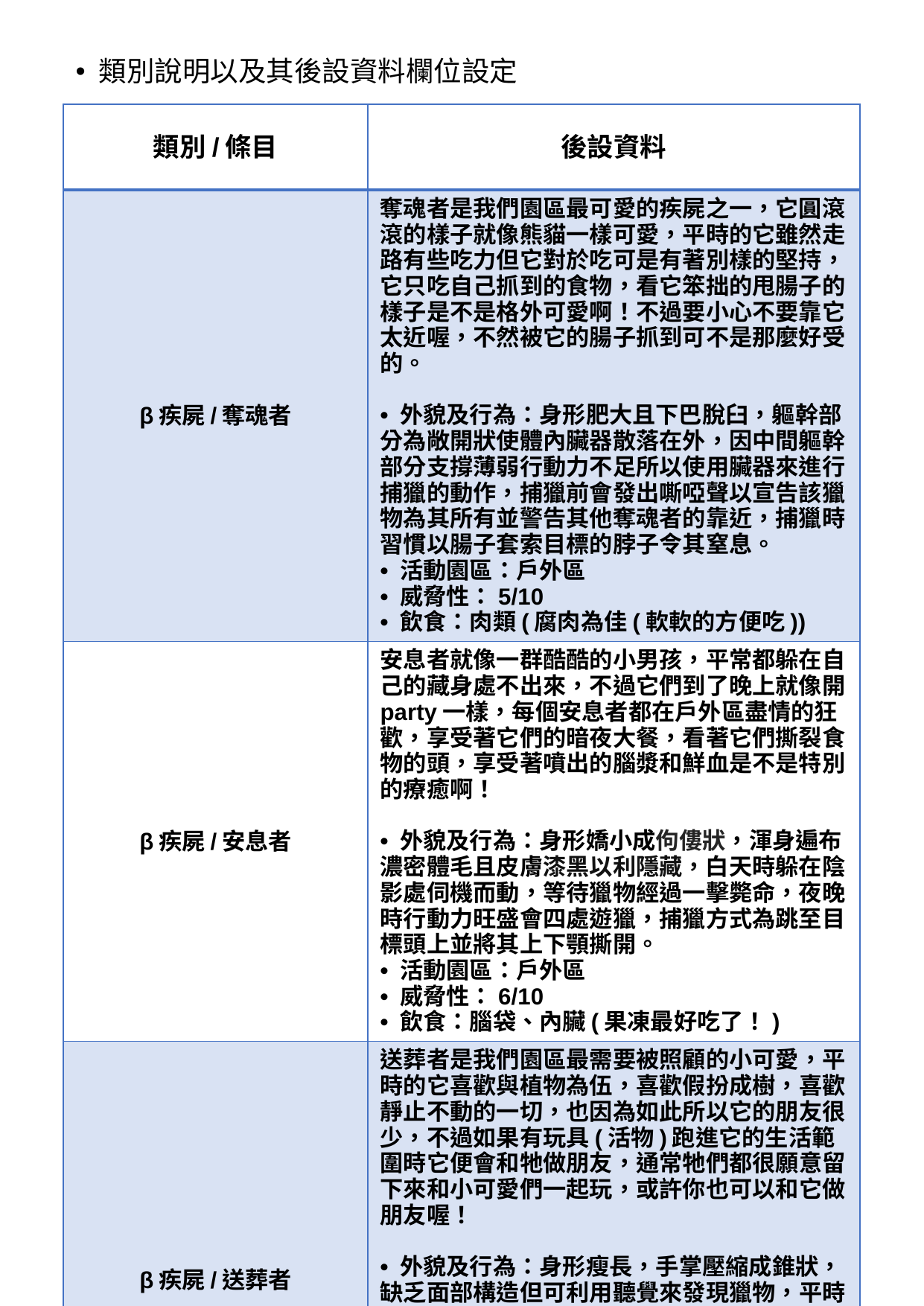

類別說明以及其後設資料欄位設定
| 類別/條目 | 後設資料 |
| --- | --- |
| β疾屍/奪魂者 | 奪魂者是我們園區最可愛的疾屍之一，它圓滾滾的樣子就像熊貓一樣可愛，平時的它雖然走路有些吃力但它對於吃可是有著別樣的堅持，它只吃自己抓到的食物，看它笨拙的甩腸子的樣子是不是格外可愛啊！不過要小心不要靠它太近喔，不然被它的腸子抓到可不是那麼好受的。 • 外貌及行為：身形肥大且下巴脫臼，軀幹部分為敞開狀使體內臟器散落在外，因中間軀幹部分支撐薄弱行動力不足所以使用臟器來進行捕獵的動作，捕獵前會發出嘶啞聲以宣告該獵物為其所有並警告其他奪魂者的靠近，捕獵時習慣以腸子套索目標的脖子令其窒息。 • 活動園區：戶外區 • 威脅性：5/10 • 飲食：肉類(腐肉為佳(軟軟的方便吃)) |
| β疾屍/安息者 | 安息者就像一群酷酷的小男孩，平常都躲在自己的藏身處不出來，不過它們到了晚上就像開party一樣，每個安息者都在戶外區盡情的狂歡，享受著它們的暗夜大餐，看著它們撕裂食物的頭，享受著噴出的腦漿和鮮血是不是特別的療癒啊！ • 外貌及行為：身形嬌小成佝僂狀，渾身遍布濃密體毛且皮膚漆黑以利隱藏，白天時躲在陰影處伺機而動，等待獵物經過一擊斃命，夜晚時行動力旺盛會四處遊獵，捕獵方式為跳至目標頭上並將其上下顎撕開。 • 活動園區：戶外區 • 威脅性：6/10 • 飲食：腦袋、內臟(果凍最好吃了！) |
| β疾屍/送葬者 | 送葬者是我們園區最需要被照顧的小可愛，平時的它喜歡與植物為伍，喜歡假扮成樹，喜歡靜止不動的一切，也因為如此所以它的朋友很少，不過如果有玩具(活物)跑進它的生活範圍時它便會和牠做朋友，通常牠們都很願意留下來和小可愛們一起玩，或許你也可以和它做朋友喔！ • 外貌及行為：身形瘦長，手掌壓縮成錐狀，缺乏面部構造但可利用聽覺來發現獵物，平時喜歡假裝成樹，一旦發現獵物(玩具)便會以一種扭曲怪異的方式衝向獵物(玩具)並以錐狀的手掌刺穿目標的心臟，看著生命逐漸失去活動能力是它最大的樂趣。 • 活動園區：戶外區 • 威脅性：7/10 • 飲食：普通草本植物、血水(就像飲料一樣！) |